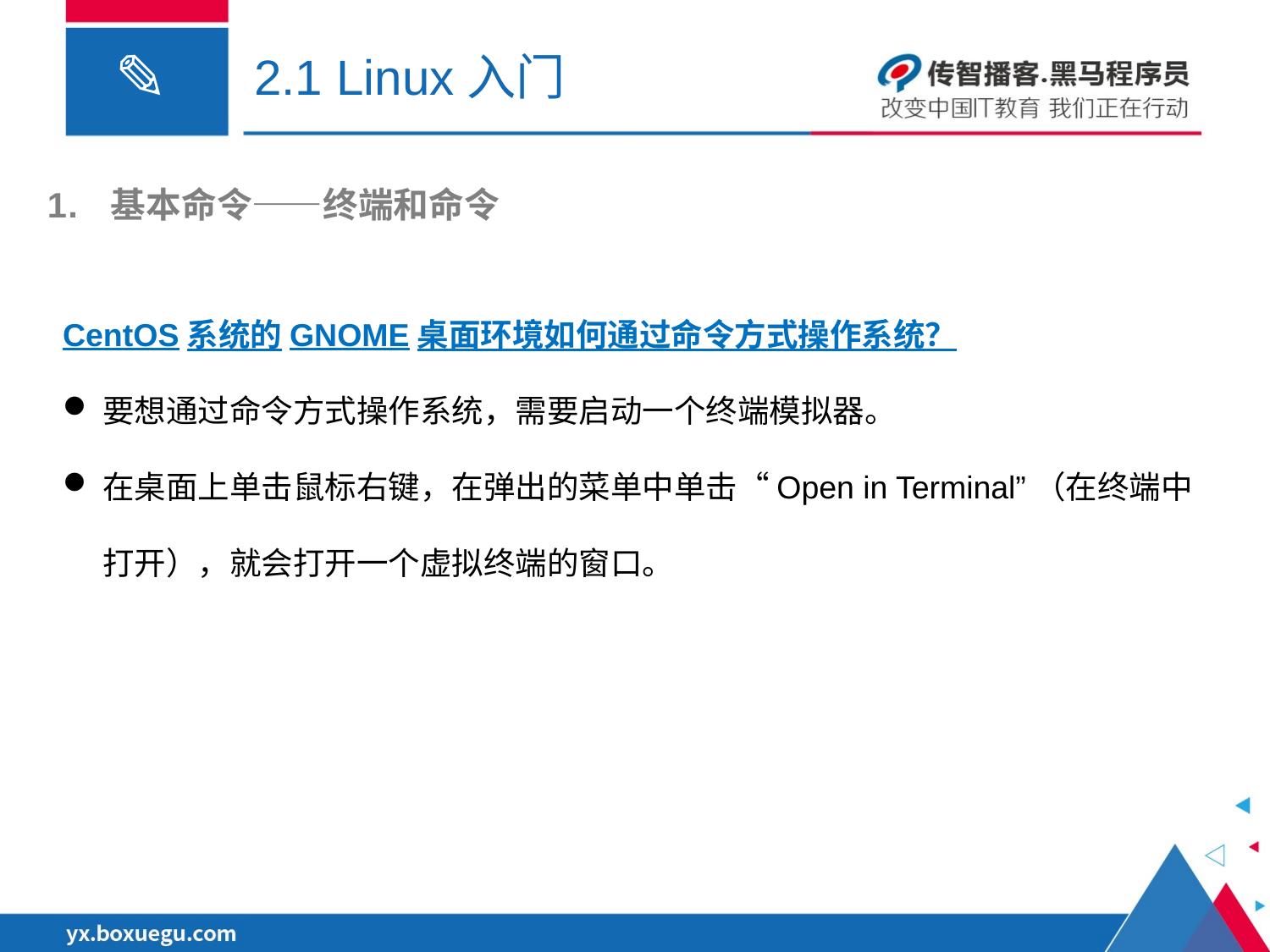

# 2.1 Linux入门
基本命令——终端和命令
CentOS系统的GNOME桌面环境如何通过命令方式操作系统？
要想通过命令方式操作系统，需要启动一个终端模拟器。
在桌面上单击鼠标右键，在弹出的菜单中单击“Open in Terminal”（在终端中打开），就会打开一个虚拟终端的窗口。